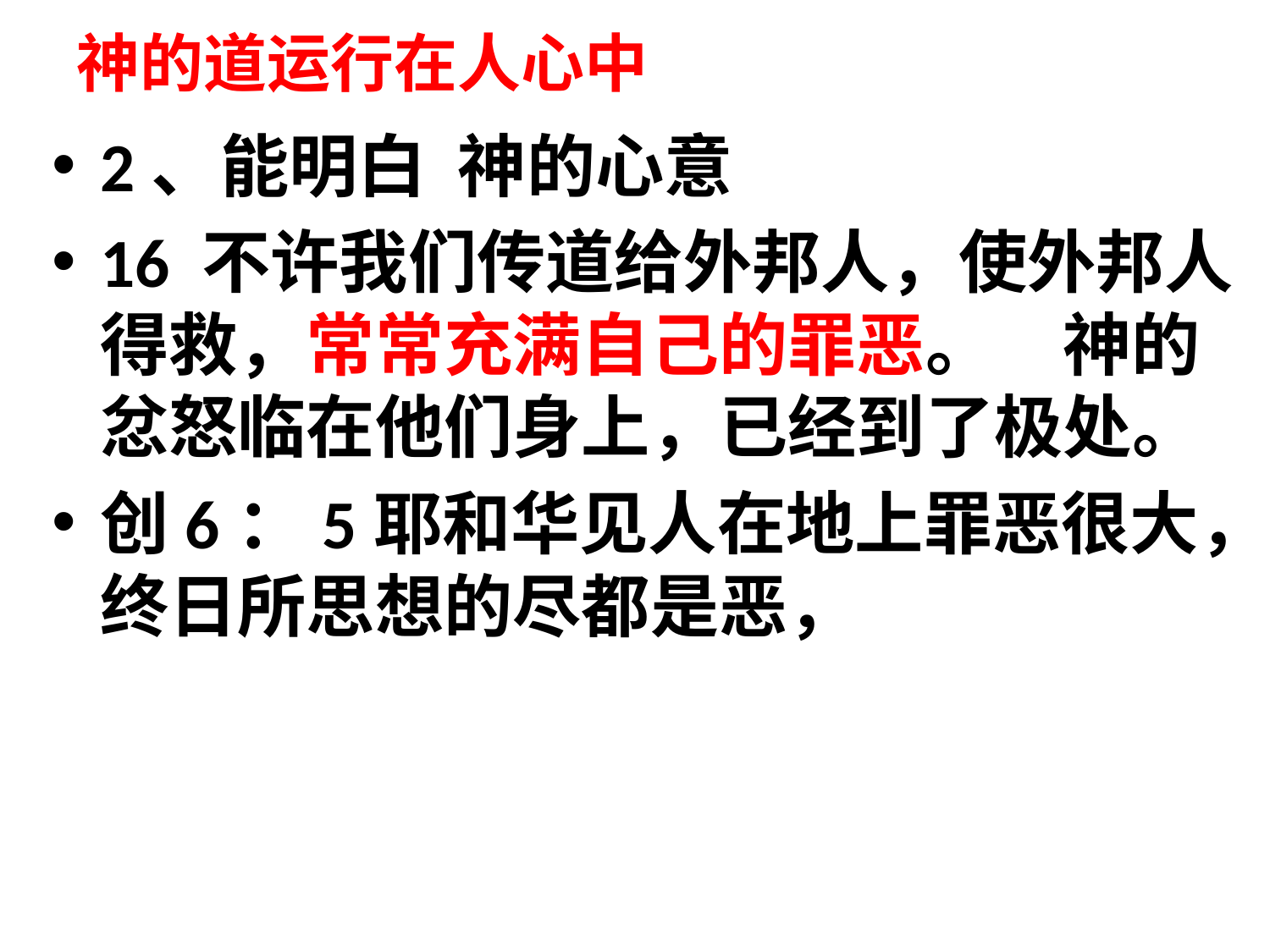

# 神的道运行在人心中
2、能明白  神的心意
16 不许我们传道给外邦人，使外邦人得救，常常充满自己的罪恶。　神的忿怒临在他们身上，已经到了极处。
创6：5耶和华见人在地上罪恶很大，终日所思想的尽都是恶，